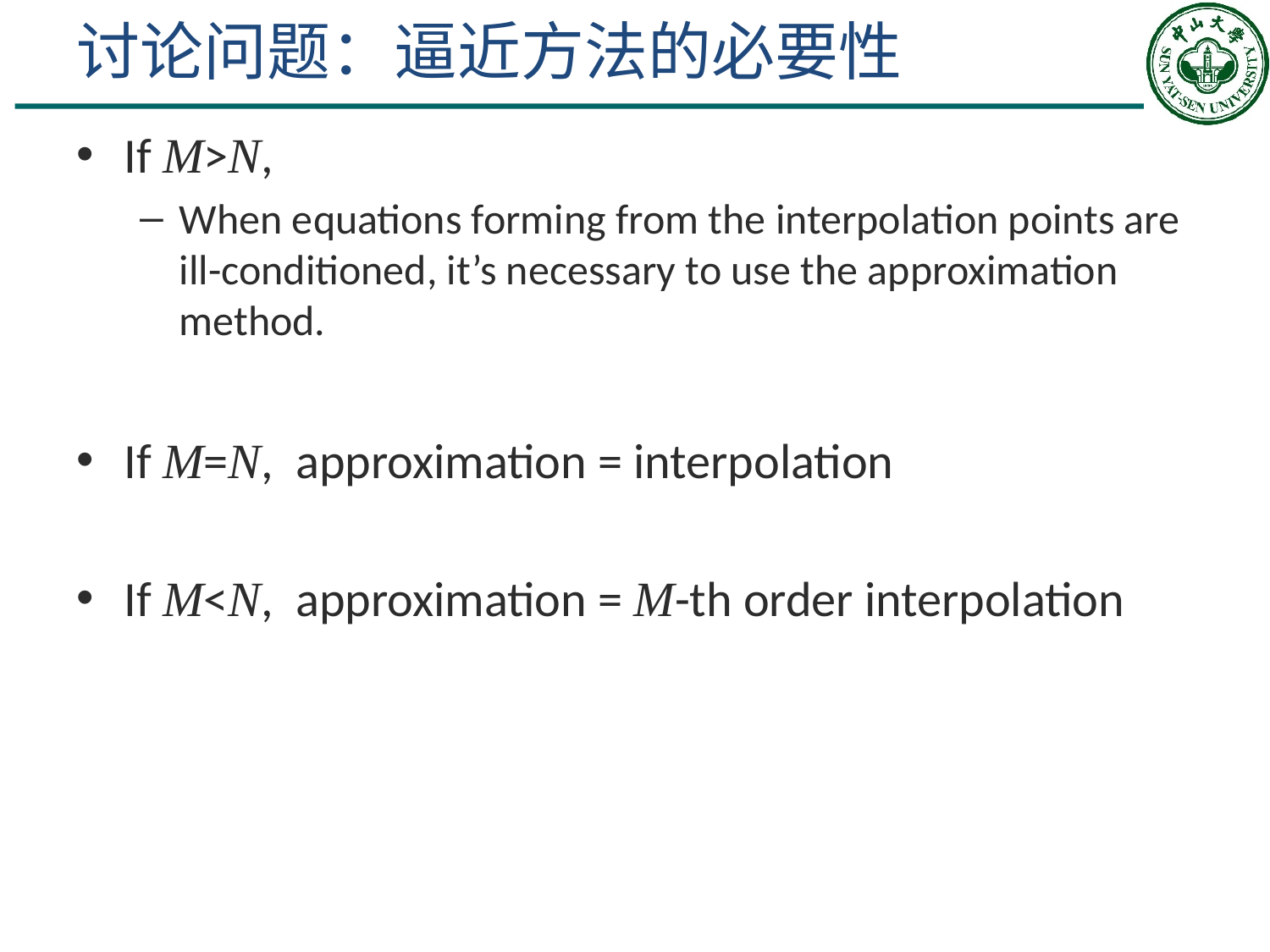

# 讨论问题：逼近方法的必要性
If M>N,
When equations forming from the interpolation points are ill-conditioned, it’s necessary to use the approximation method.

If M=N,  approximation = interpolation

If M<N,  approximation = M-th order interpolation